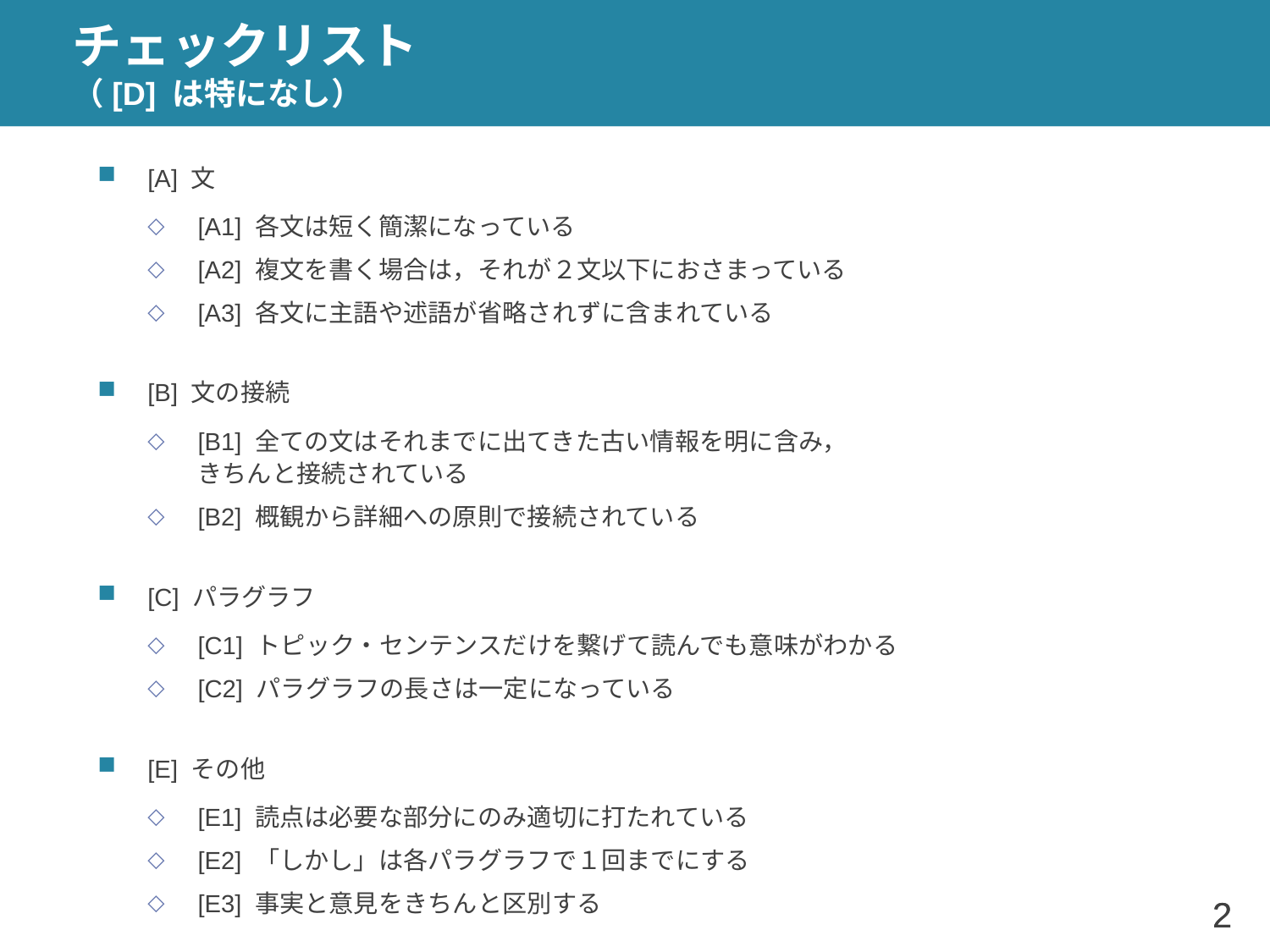

# チェックリスト （[D] は特になし）
[A] 文
[A1] 各文は短く簡潔になっている
[A2] 複文を書く場合は，それが２文以下におさまっている
[A3] 各文に主語や述語が省略されずに含まれている
[B] 文の接続
[B1] 全ての文はそれまでに出てきた古い情報を明に含み，
きちんと接続されている
[B2] 概観から詳細への原則で接続されている
[C] パラグラフ
[C1] トピック・センテンスだけを繋げて読んでも意味がわかる
[C2] パラグラフの長さは一定になっている
[E] その他
[E1] 読点は必要な部分にのみ適切に打たれている
[E2] 「しかし」は各パラグラフで１回までにする
[E3] 事実と意見をきちんと区別する